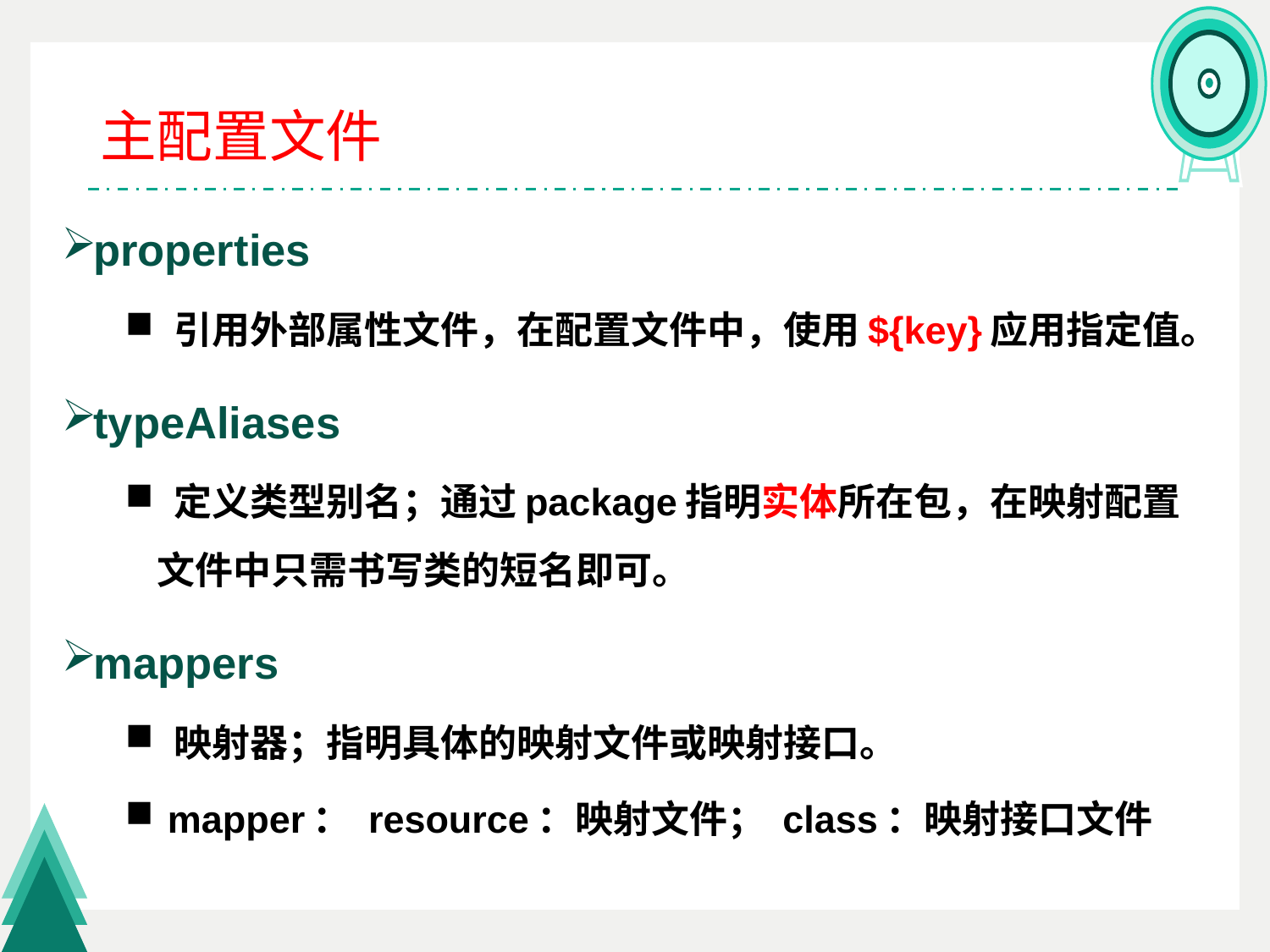

# 主配置文件
properties
 引用外部属性文件，在配置文件中，使用${key}应用指定值。
typeAliases
 定义类型别名；通过package指明实体所在包，在映射配置文件中只需书写类的短名即可。
mappers
 映射器；指明具体的映射文件或映射接口。
 mapper： resource：映射文件； class：映射接口文件